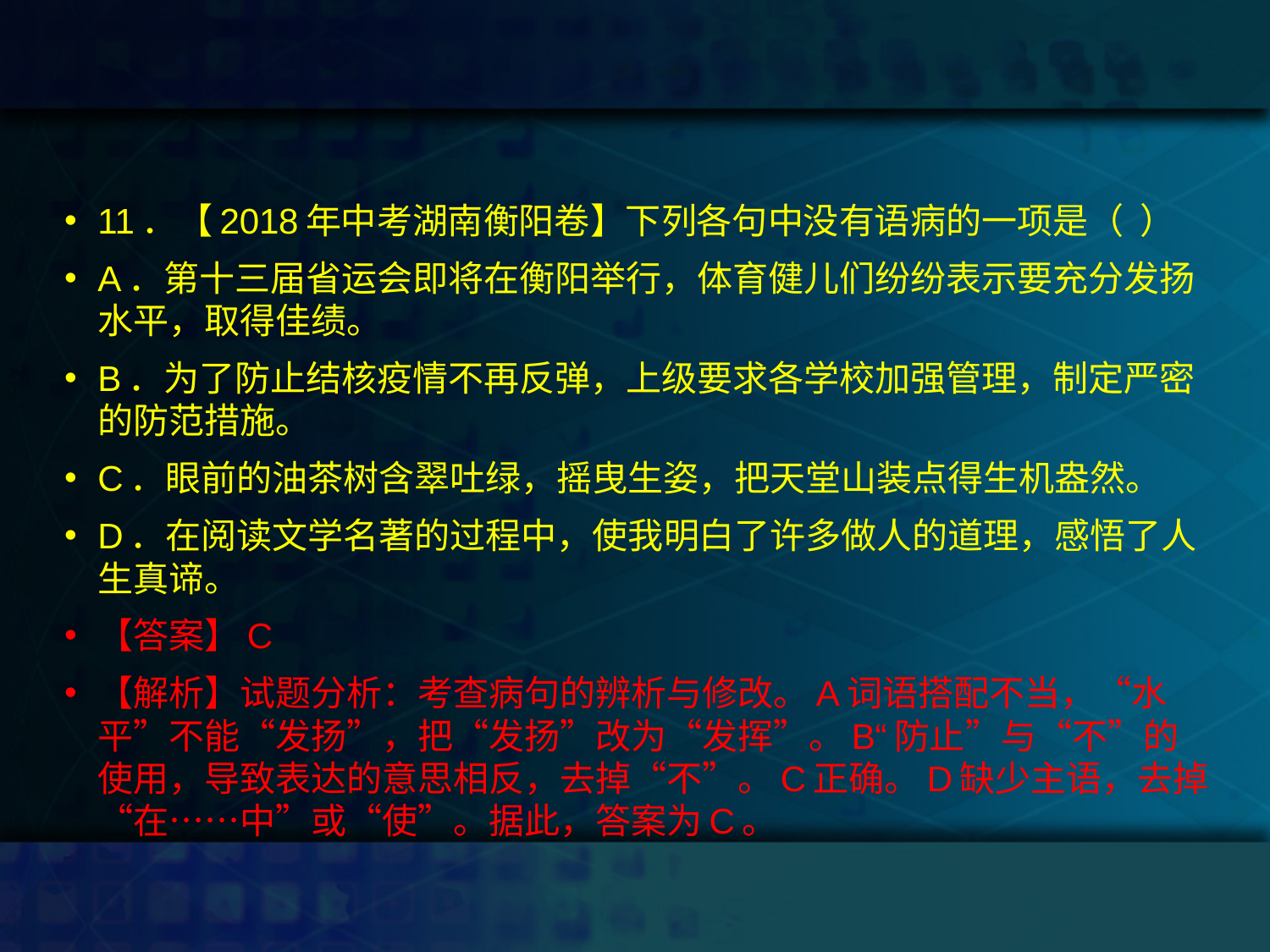

#
11．【2018年中考湖南衡阳卷】下列各句中没有语病的一项是（  ）
A．第十三届省运会即将在衡阳举行，体育健儿们纷纷表示要充分发扬水平，取得佳绩。
B．为了防止结核疫情不再反弹，上级要求各学校加强管理，制定严密的防范措施。
C．眼前的油茶树含翠吐绿，摇曳生姿，把天堂山装点得生机盎然。
D．在阅读文学名著的过程中，使我明白了许多做人的道理，感悟了人生真谛。
【答案】C
【解析】试题分析：考查病句的辨析与修改。A词语搭配不当，“水平”不能“发扬”，把“发扬”改为“发挥”。B“防止”与“不”的使用，导致表达的意思相反，去掉“不”。C正确。D缺少主语，去掉“在……中”或“使”。据此，答案为C。